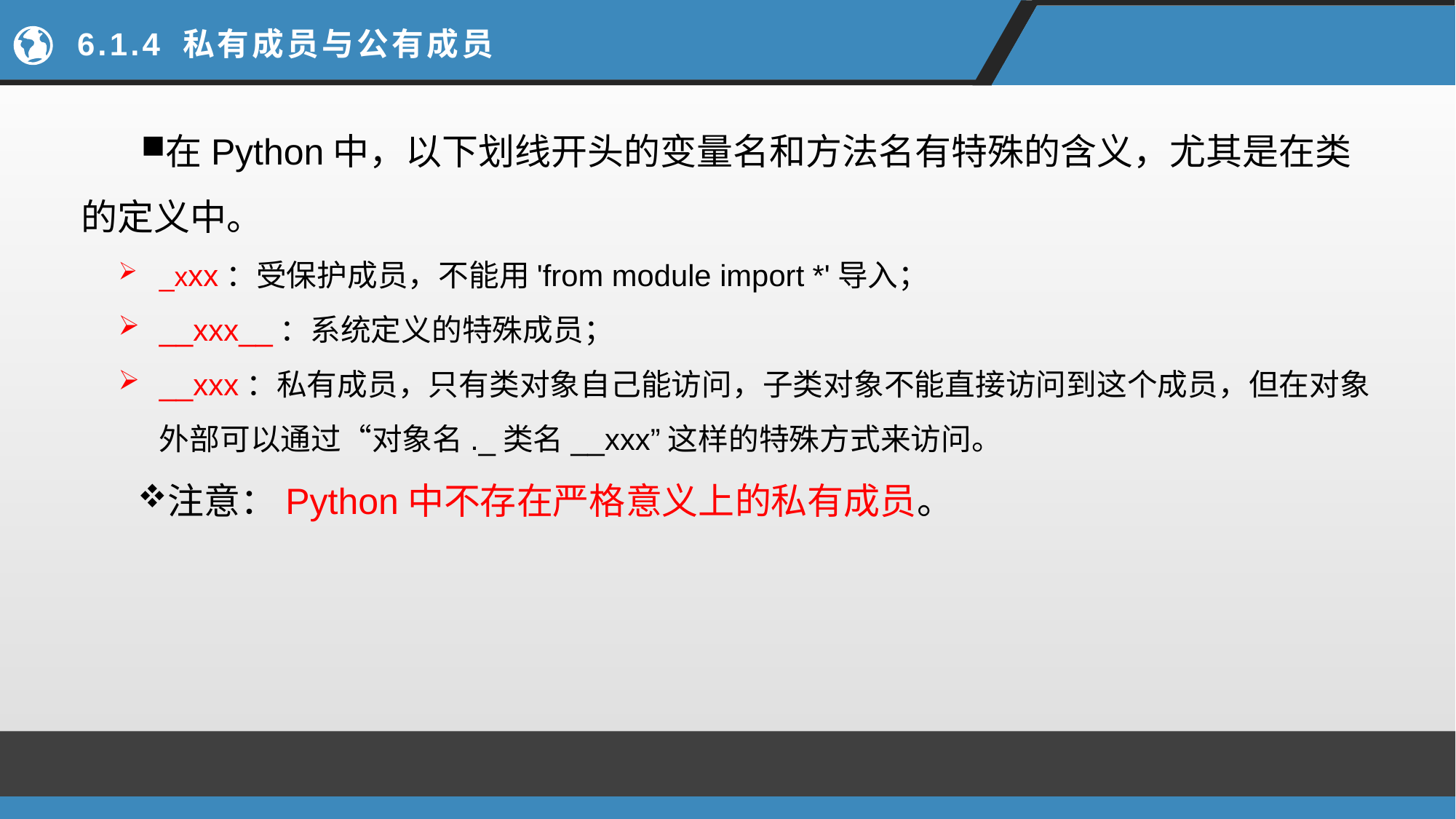

# 6.1.4 私有成员与公有成员

在Python中，以下划线开头的变量名和方法名有特殊的含义，尤其是在类的定义中。
_xxx：受保护成员，不能用'from module import *'导入；
__xxx__：系统定义的特殊成员；
__xxx：私有成员，只有类对象自己能访问，子类对象不能直接访问到这个成员，但在对象外部可以通过“对象名._类名__xxx”这样的特殊方式来访问。
注意：Python中不存在严格意义上的私有成员。
22